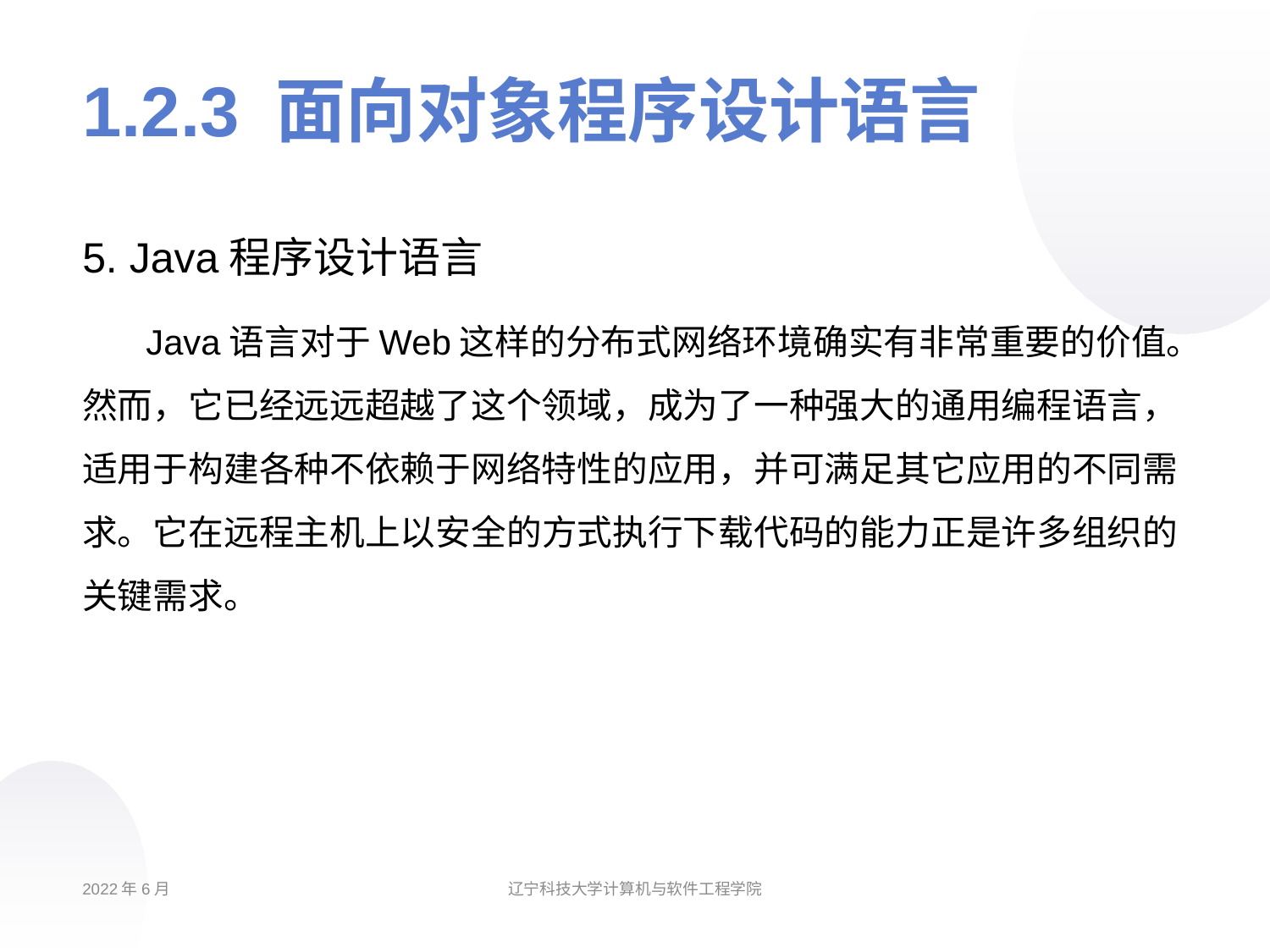

# 1.2.3 面向对象程序设计语言
5. Java程序设计语言
Java语言对于Web这样的分布式网络环境确实有非常重要的价值。然而，它已经远远超越了这个领域，成为了一种强大的通用编程语言，适用于构建各种不依赖于网络特性的应用，并可满足其它应用的不同需求。它在远程主机上以安全的方式执行下载代码的能力正是许多组织的关键需求。

2022年6月
辽宁科技大学计算机与软件工程学院
118